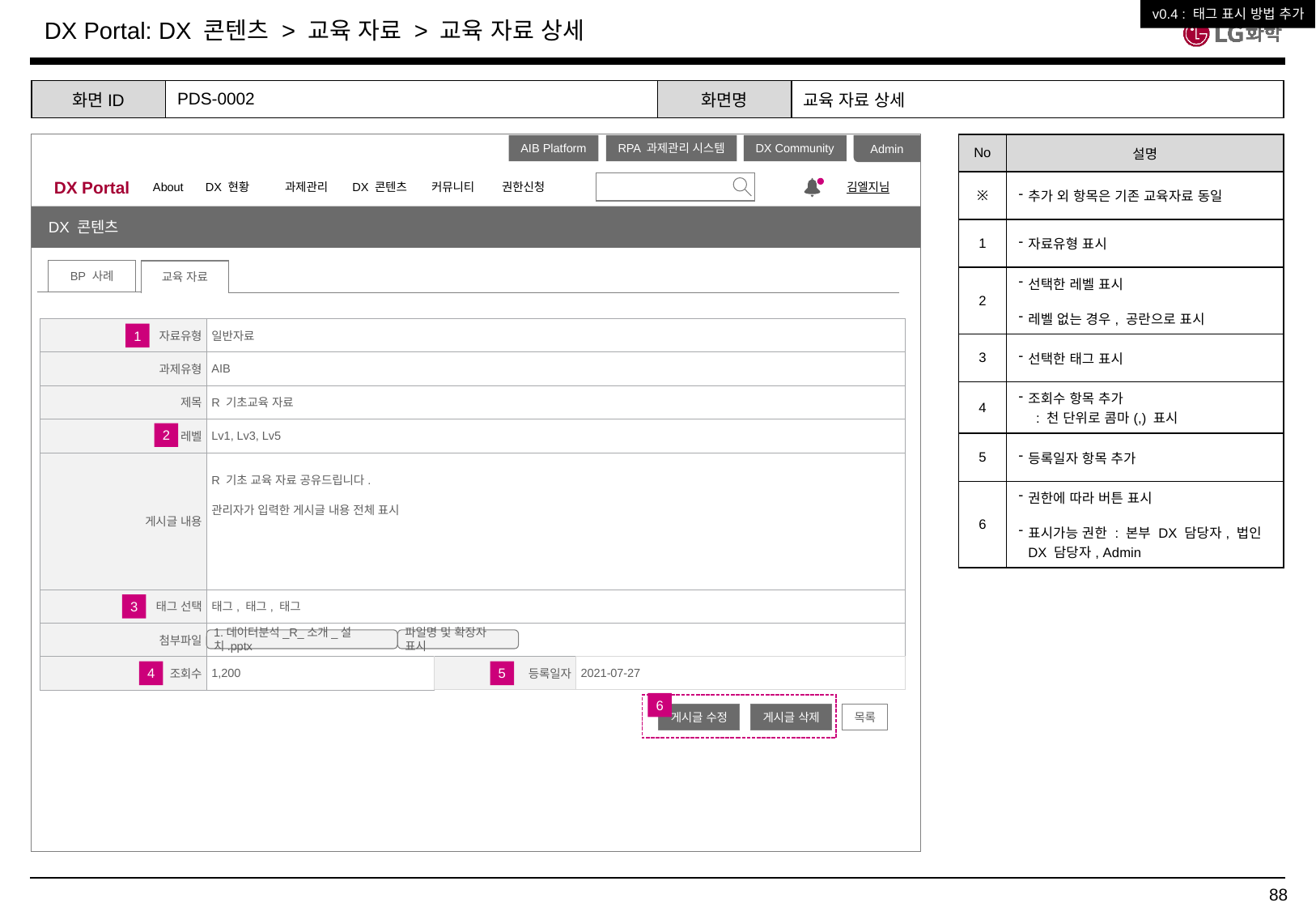

v0.4 : 태그 표시 방법 추가
: DX 콘텐츠 > 교육 자료 > 교육 자료 상세
| 화면ID | PDS-0002 | 화면명 | 교육 자료 상세 |
| --- | --- | --- | --- |

| No | 설명 |
| --- | --- |
| ※ | 추가 외 항목은 기존 교육자료 동일 |
| 1 | 자료유형 표시 |
| 2 | 선택한 레벨 표시 레벨 없는 경우, 공란으로 표시 |
| 3 | 선택한 태그 표시 |
| 4 | 조회수 항목 추가 : 천 단위로 콤마(,) 표시 |
| 5 | 등록일자 항목 추가 |
| 6 | 권한에 따라 버튼 표시 표시가능 권한 : 본부 DX 담당자, 법인 DX 담당자, Admin |

Admin
DX Portal

About
DX 현황
과제관리
DX 콘텐츠
커뮤니티
권한신청
김엘지님

AIB Platform
RPA 과제관리 시스템
DX Community

DX 콘텐츠
BP 사례
교육 자료
| 자료유형 | 일반자료 |  |  |
| --- | --- | --- | --- |
| 과제유형 | AIB |  |  |
| 제목 | R 기초교육 자료 |  |  |
| 레벨 | Lv1, Lv3, Lv5 |  |  |
| 게시글 내용 | R 기초 교육 자료 공유드립니다. 관리자가 입력한 게시글 내용 전체 표시 |  |  |
| 태그 선택 | 태그, 태그, 태그 |  |  |
| 첨부파일 |  |  |  |
| 조회수 | 1,200 | 등록일자 | 2021-07-27 |
1
2
3
1.데이터분석_R_소개_설치.pptx
파일명 및 확장자 표시
4
5
6

게시글 수정
게시글 삭제
목록